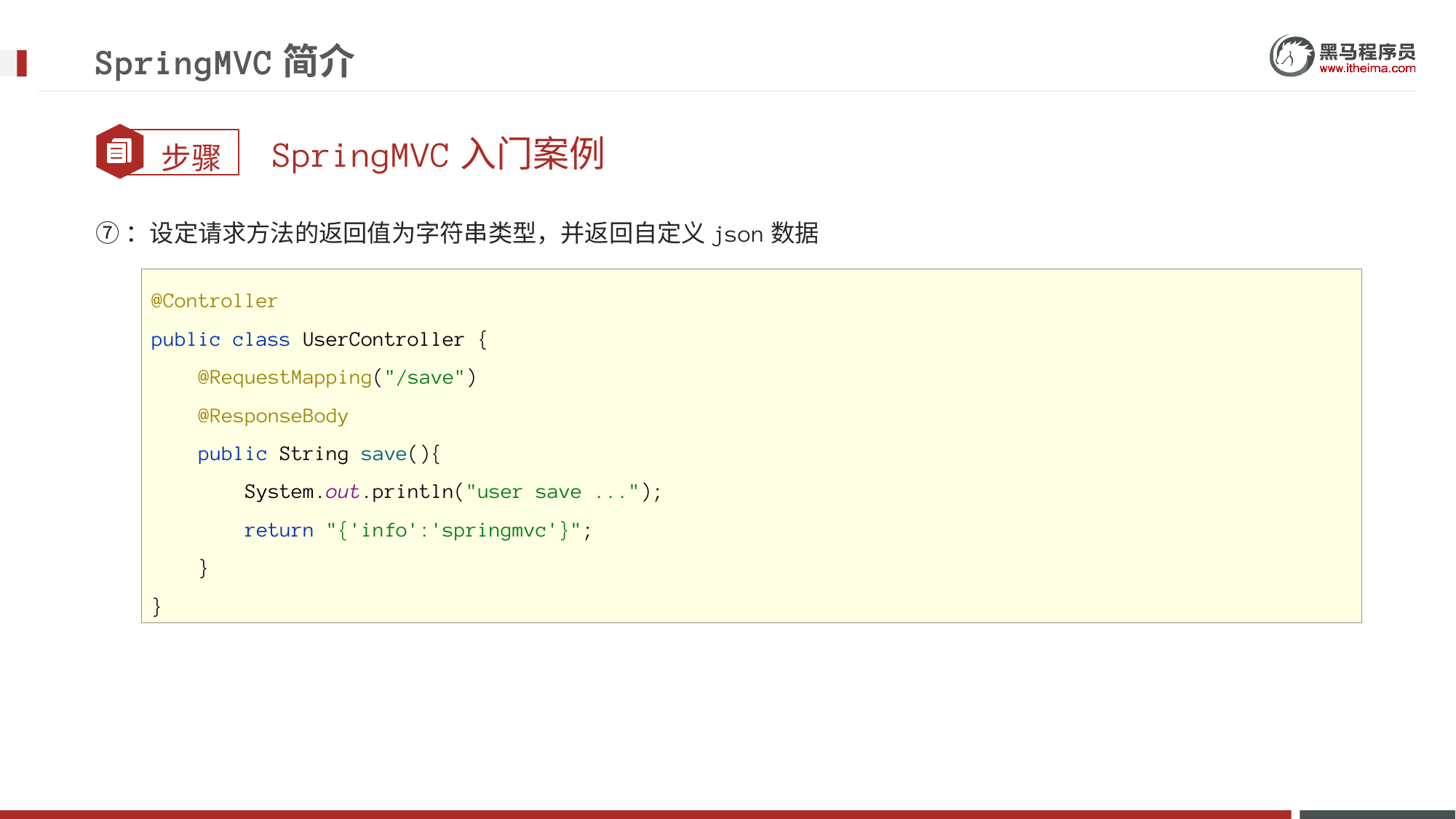

# SpringMVC简介
SpringMVC入门案例
⑦：设定请求方法的返回值为字符串类型，并返回自定义json数据
@Controller
public class UserController {
    @RequestMapping("/save")
    @ResponseBody
    public String save(){
        System.out.println("user save ...");
        return "{'info':'springmvc'}";
    }
}